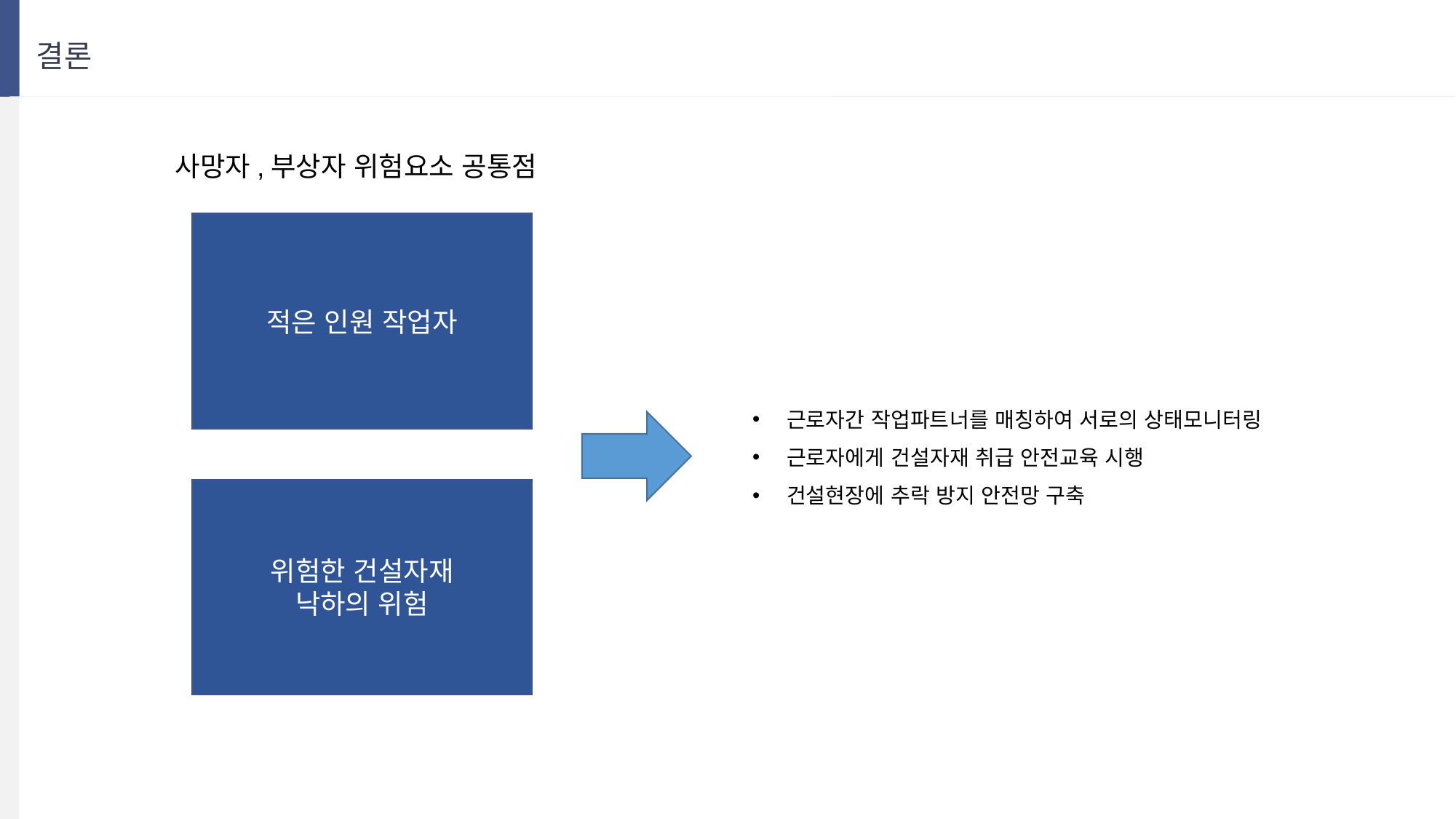

결론
사망자,부상자 위험요소 공통점
적은 인원 작업자
근로자간 작업파트너를 매칭하여 서로의 상태모니터링
근로자에게 건설자재 취급 안전교육 시행
건설현장에 추락 방지 안전망 구축

위험한 건설자재
낙하의 위험